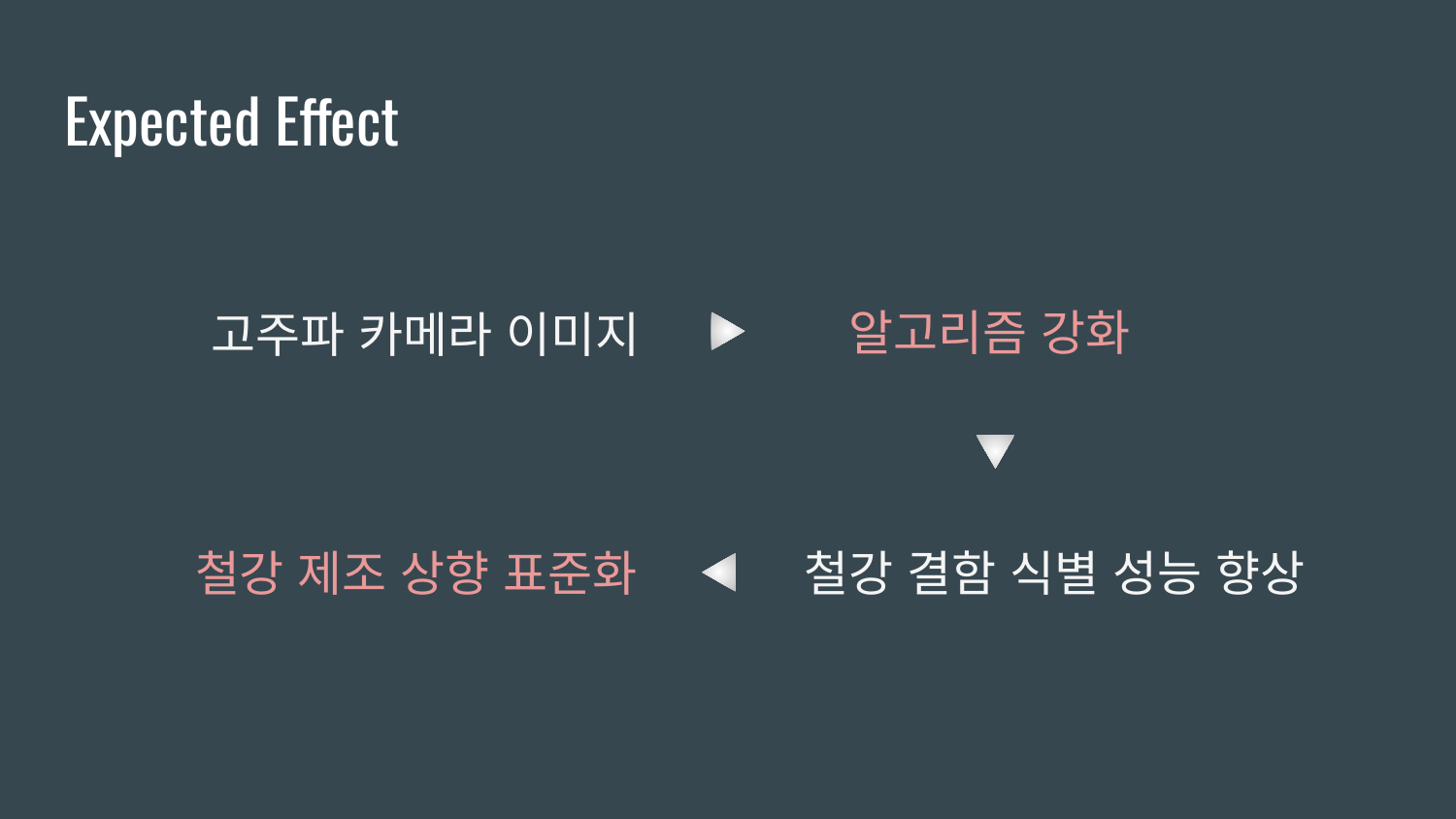

# Expected Effect
알고리즘 강화
고주파 카메라 이미지

철강 제조 상향 표준화
철강 결함 식별 성능 향상